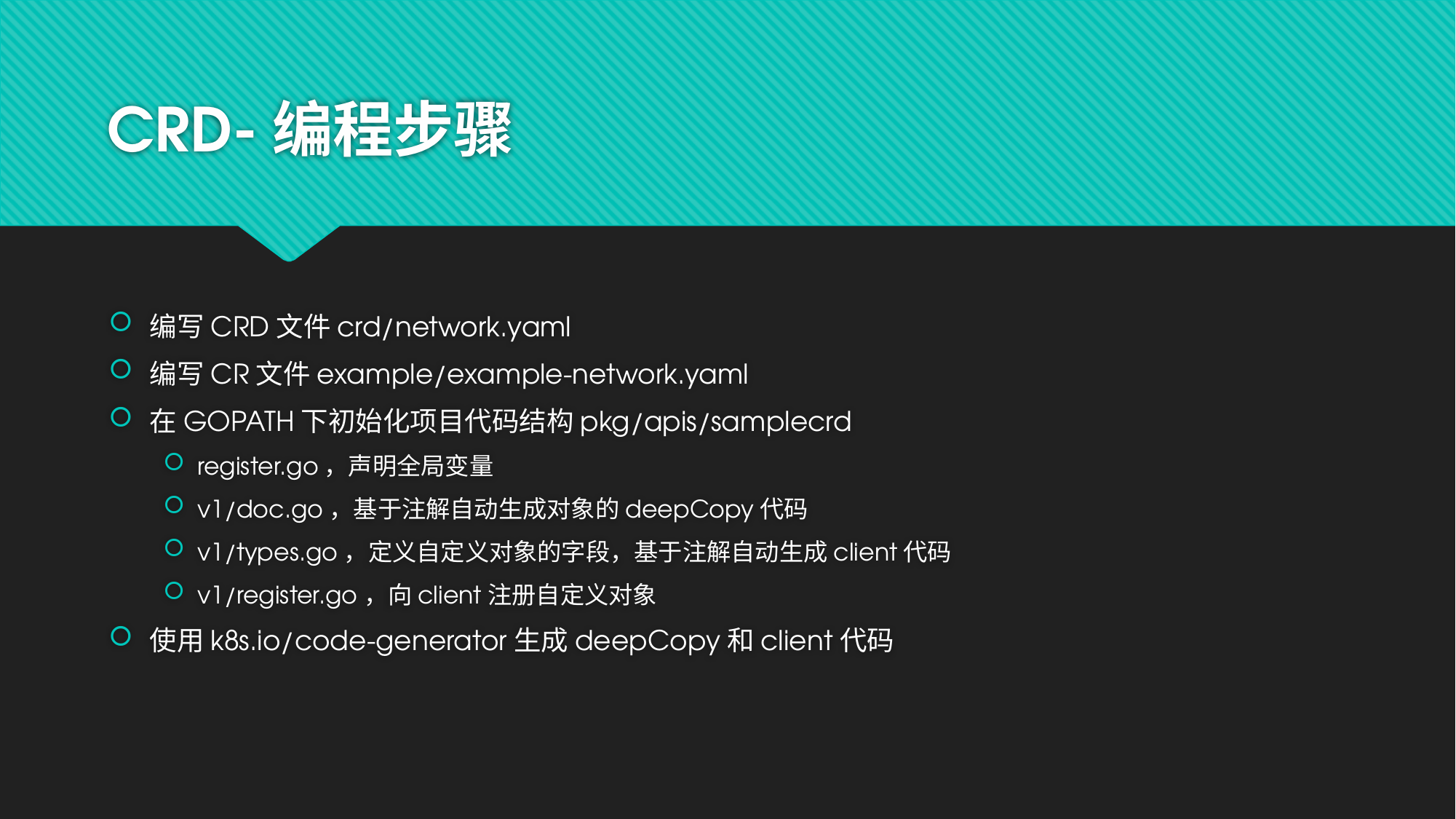

# CRD-编程步骤
编写CRD文件crd/network.yaml
编写CR文件example/example-network.yaml
在GOPATH下初始化项目代码结构pkg/apis/samplecrd
register.go，声明全局变量
v1/doc.go，基于注解自动生成对象的deepCopy代码
v1/types.go，定义自定义对象的字段，基于注解自动生成client代码
v1/register.go，向client注册自定义对象
使用k8s.io/code-generator生成deepCopy和client代码